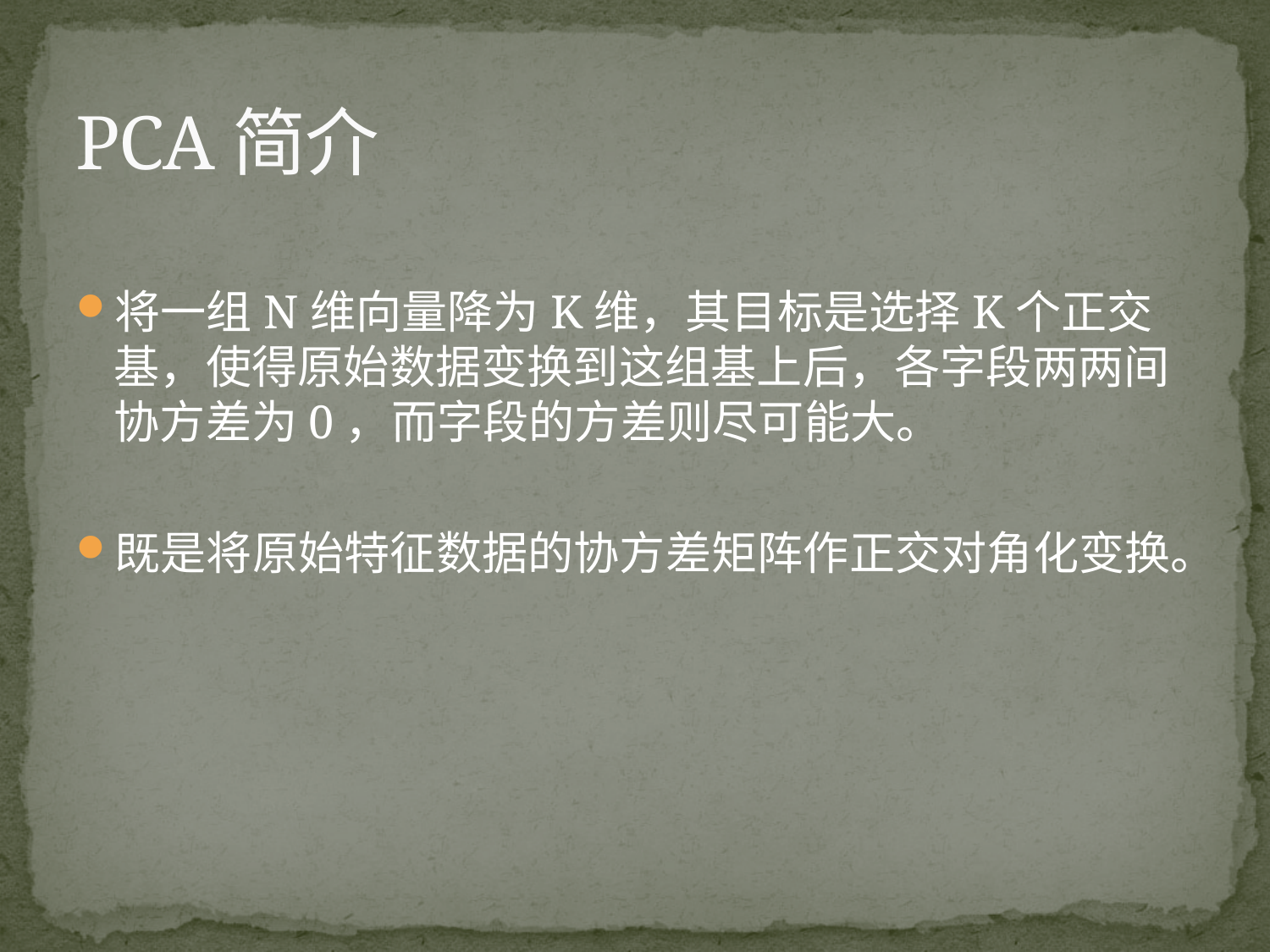

# PCA简介

将一组N维向量降为K维，其目标是选择K个正交基，使得原始数据变换到这组基上后，各字段两两间协方差为0，而字段的方差则尽可能大。

既是将原始特征数据的协方差矩阵作正交对角化变换。